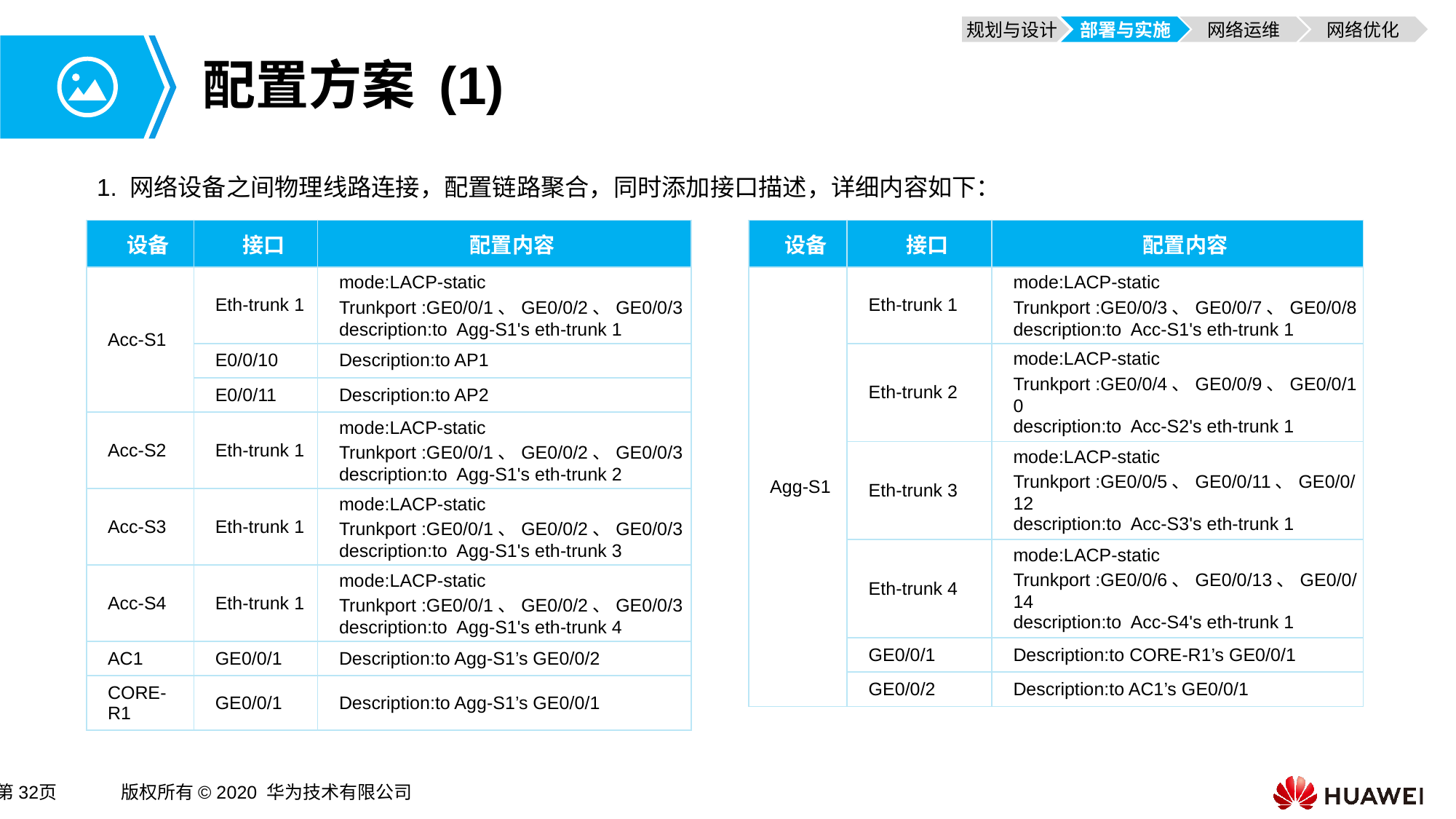

规划与设计
部署与实施
网络运维
网络优化
# 配置方案 (1)
1. 网络设备之间物理线路连接，配置链路聚合，同时添加接口描述，详细内容如下：
| 设备 | 接口 | 配置内容 |
| --- | --- | --- |
| Acc-S1 | Eth-trunk 1 | mode:LACP-static Trunkport :GE0/0/1、GE0/0/2、GE0/0/3 description:to Agg-S1's eth-trunk 1 |
|  | E0/0/10 | Description:to AP1 |
|  | E0/0/11 | Description:to AP2 |
| Acc-S2 | Eth-trunk 1 | mode:LACP-static Trunkport :GE0/0/1、GE0/0/2、GE0/0/3 description:to Agg-S1's eth-trunk 2 |
| Acc-S3 | Eth-trunk 1 | mode:LACP-static Trunkport :GE0/0/1、GE0/0/2、GE0/0/3 description:to Agg-S1's eth-trunk 3 |
| Acc-S4 | Eth-trunk 1 | mode:LACP-static Trunkport :GE0/0/1、GE0/0/2、GE0/0/3 description:to Agg-S1's eth-trunk 4 |
| AC1 | GE0/0/1 | Description:to Agg-S1’s GE0/0/2 |
| CORE-R1 | GE0/0/1 | Description:to Agg-S1’s GE0/0/1 |
| 设备 | 接口 | 配置内容 |
| --- | --- | --- |
| Agg-S1 | Eth-trunk 1 | mode:LACP-static Trunkport :GE0/0/3、GE0/0/7、GE0/0/8 description:to Acc-S1's eth-trunk 1 |
|  | Eth-trunk 2 | mode:LACP-static Trunkport :GE0/0/4、GE0/0/9、GE0/0/10 description:to Acc-S2's eth-trunk 1 |
|  | Eth-trunk 3 | mode:LACP-static Trunkport :GE0/0/5、GE0/0/11、GE0/0/12 description:to Acc-S3's eth-trunk 1 |
|  | Eth-trunk 4 | mode:LACP-static Trunkport :GE0/0/6、GE0/0/13、GE0/0/14 description:to Acc-S4's eth-trunk 1 |
|  | GE0/0/1 | Description:to CORE-R1’s GE0/0/1 |
|  | GE0/0/2 | Description:to AC1’s GE0/0/1 |